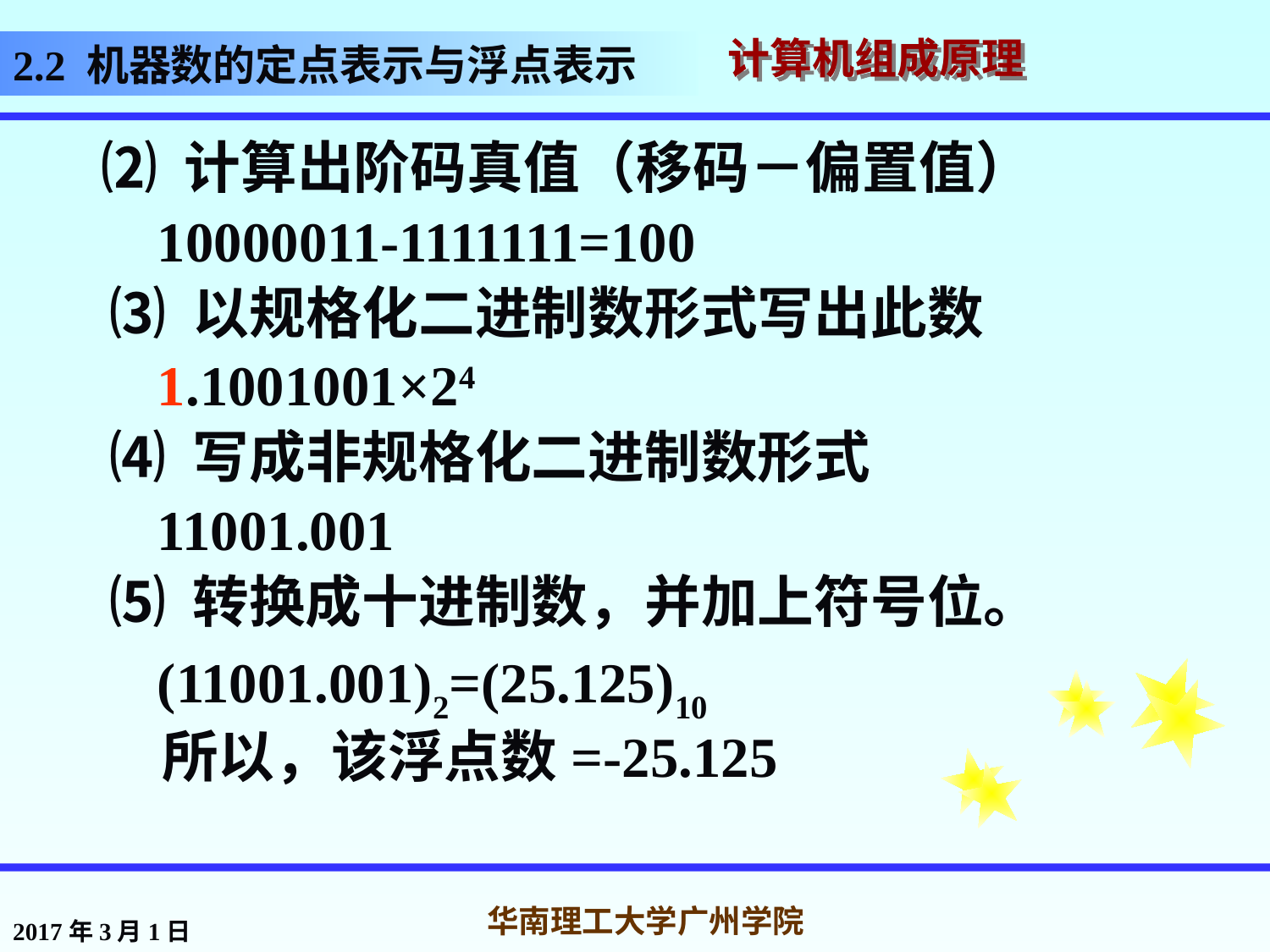

# 2.2 机器数的定点表示与浮点表示
   ⑵ 计算出阶码真值（移码－偏置值）
       10000011-1111111=100
    ⑶ 以规格化二进制数形式写出此数
       1.1001001×24
    ⑷ 写成非规格化二进制数形式
       11001.001
    ⑸ 转换成十进制数，并加上符号位。
       (11001.001)2=(25.125)10
       所以，该浮点数=-25.125
2017年3月1日
华南理工大学广州学院